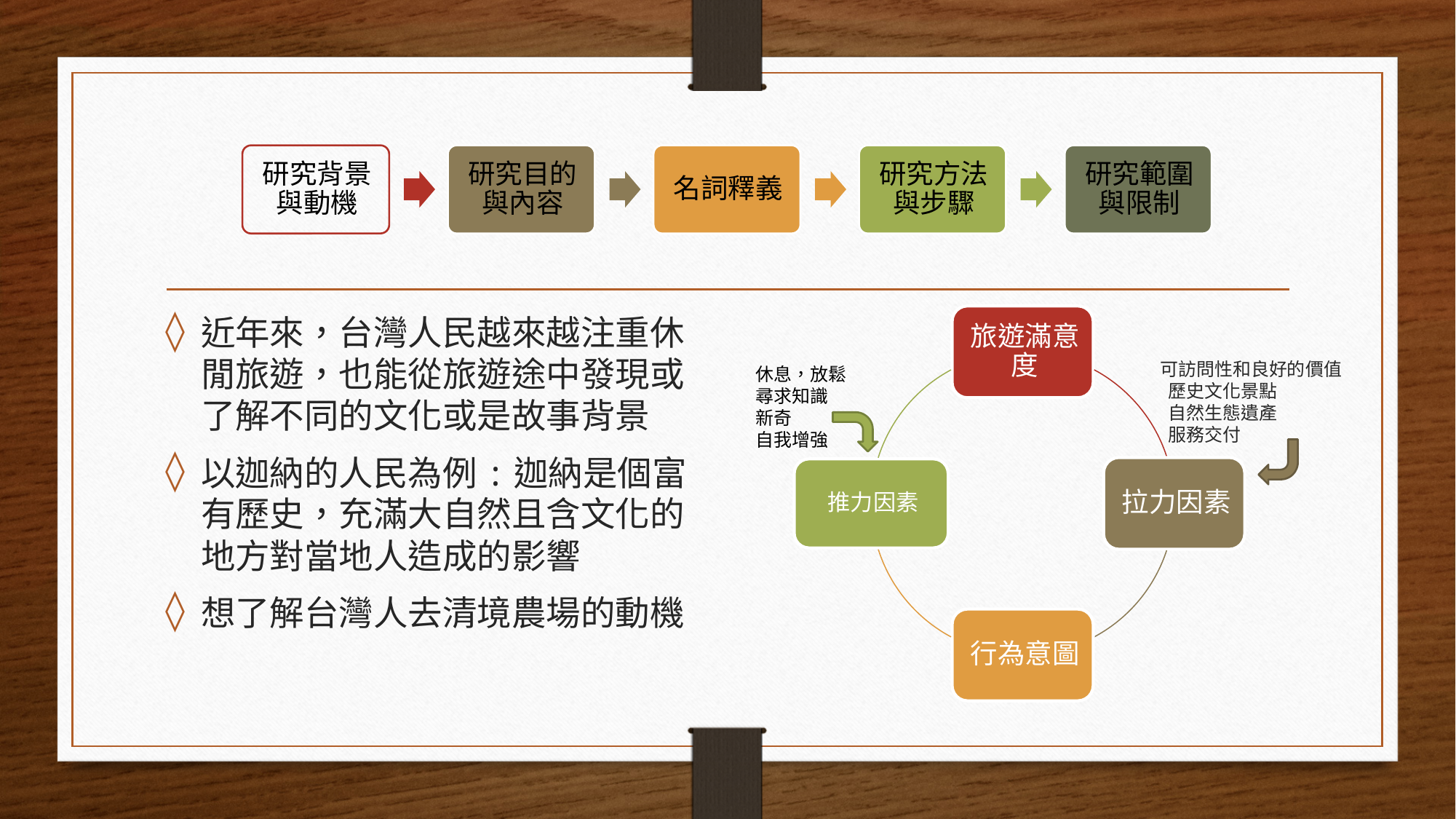

研究背景與動機

研究目的與內容

名詞釋義

研究方法與步驟

研究範圍與限制
近年來，台灣人民越來越注重休閒旅遊，也能從旅遊途中發現或了解不同的文化或是故事背景
以迦納的人民為例:迦納是個富有歷史，充滿大自然且含文化的地方對當地人造成的影響
想了解台灣人去清境農場的動機
旅遊滿意度
拉力因素
行為意圖
推力因素
可訪問性和良好的價值
 歷史文化景點
 自然生態遺產
 服務交付
休息，放鬆
尋求知識
新奇
自我增強